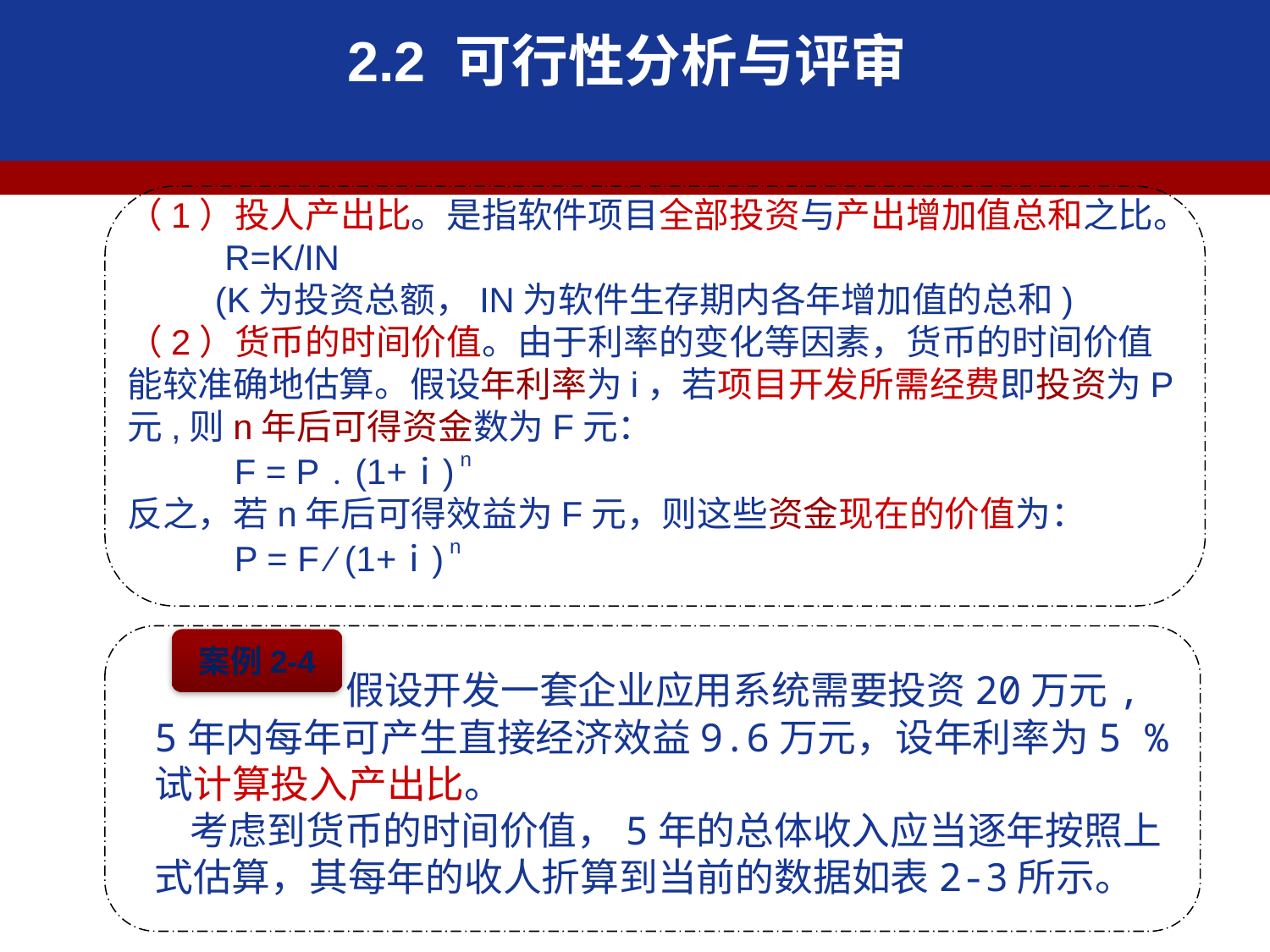

2.2 可行性分析与评审

（1）投人产出比。是指软件项目全部投资与产出增加值总和之比。
          R=K/IN
         (K为投资总额，IN为软件生存期内各年增加值的总和)
（2）货币的时间价值。由于利率的变化等因素，货币的时间价值能较准确地估算。假设年利率为i，若项目开发所需经费即投资为P元,则n年后可得资金数为F元：
           F = P﹒(1+ⅰ) n
反之，若n年后可得效益为F元，则这些资金现在的价值为：
           P = F ∕ (1+ⅰ) n

案例2-4
                   假设开发一套企业应用系统需要投资20万元,
5年内每年可产生直接经济效益9.6万元，设年利率为5 %
试计算投入产出比。
   考虑到货币的时间价值，5年的总体收入应当逐年按照上
式估算，其每年的收人折算到当前的数据如表2-3所示。